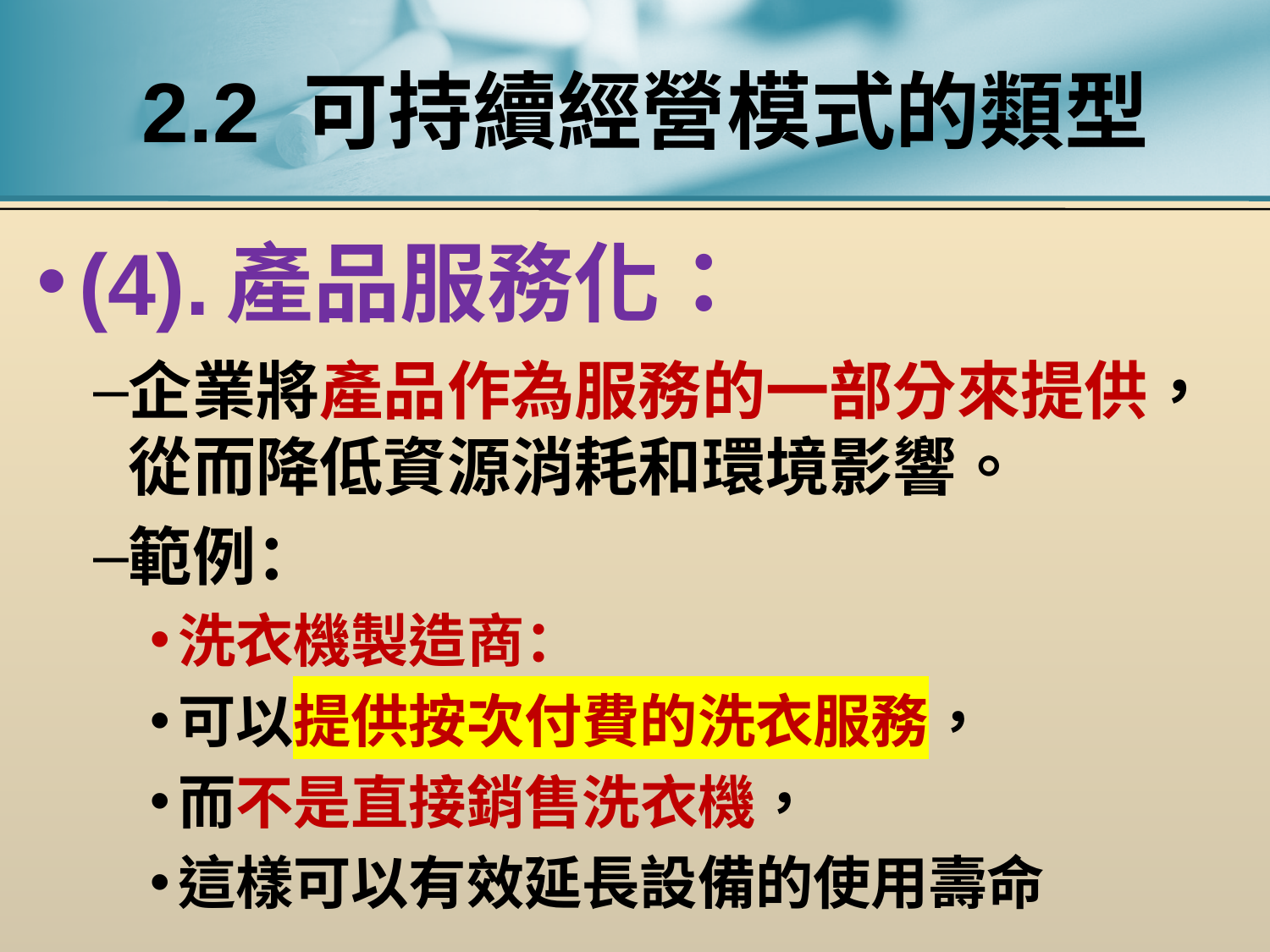

# 2.2 可持續經營模式的類型
(4).產品服務化：
企業將產品作為服務的一部分來提供，從而降低資源消耗和環境影響。
範例：
洗衣機製造商：
可以提供按次付費的洗衣服務，
而不是直接銷售洗衣機，
這樣可以有效延長設備的使用壽命